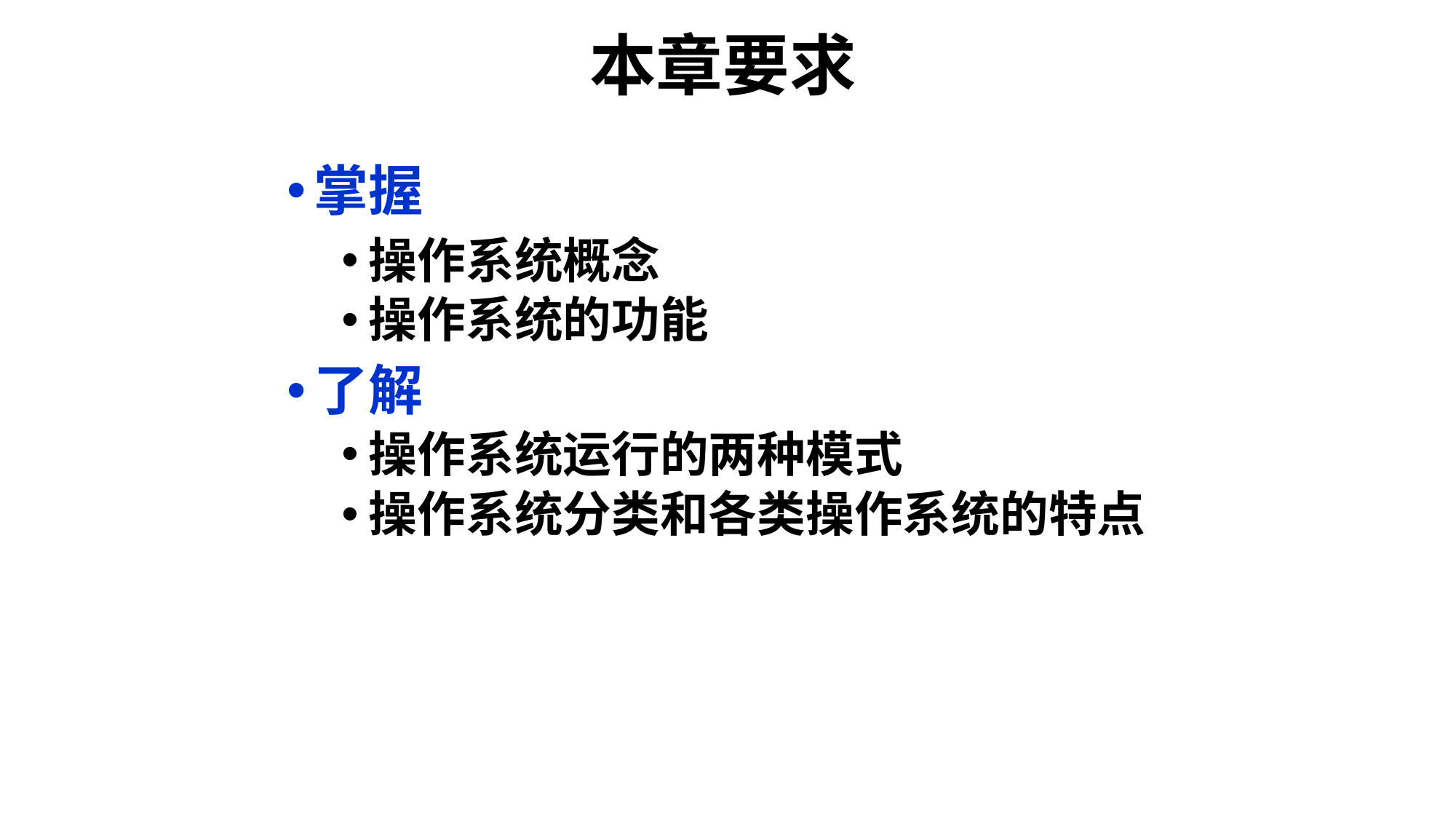

# 本章要求
掌握
操作系统概念
操作系统的功能
了解
操作系统运行的两种模式
操作系统分类和各类操作系统的特点